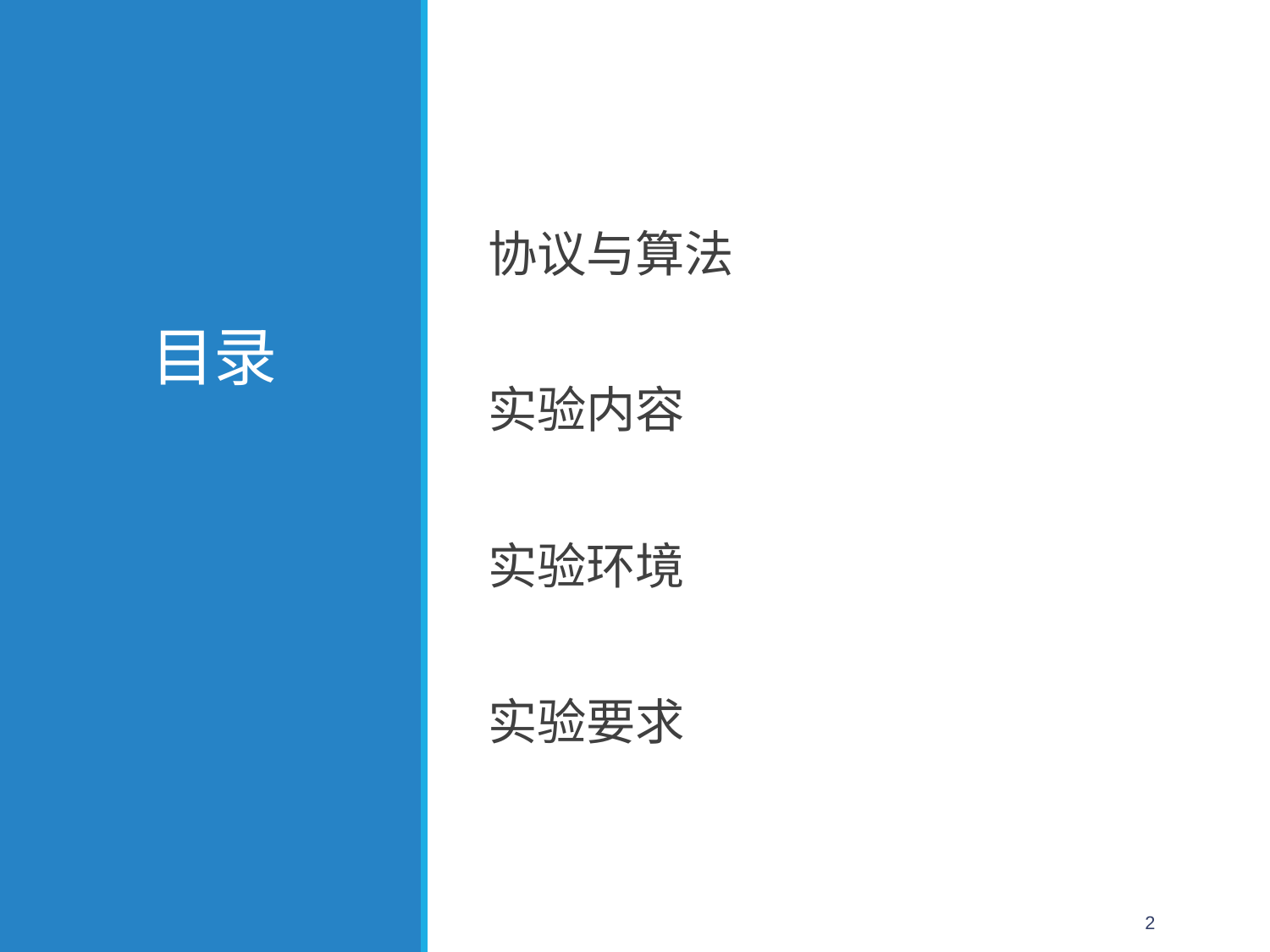

# 目录
协议与算法

实验内容

实验环境

实验要求

2